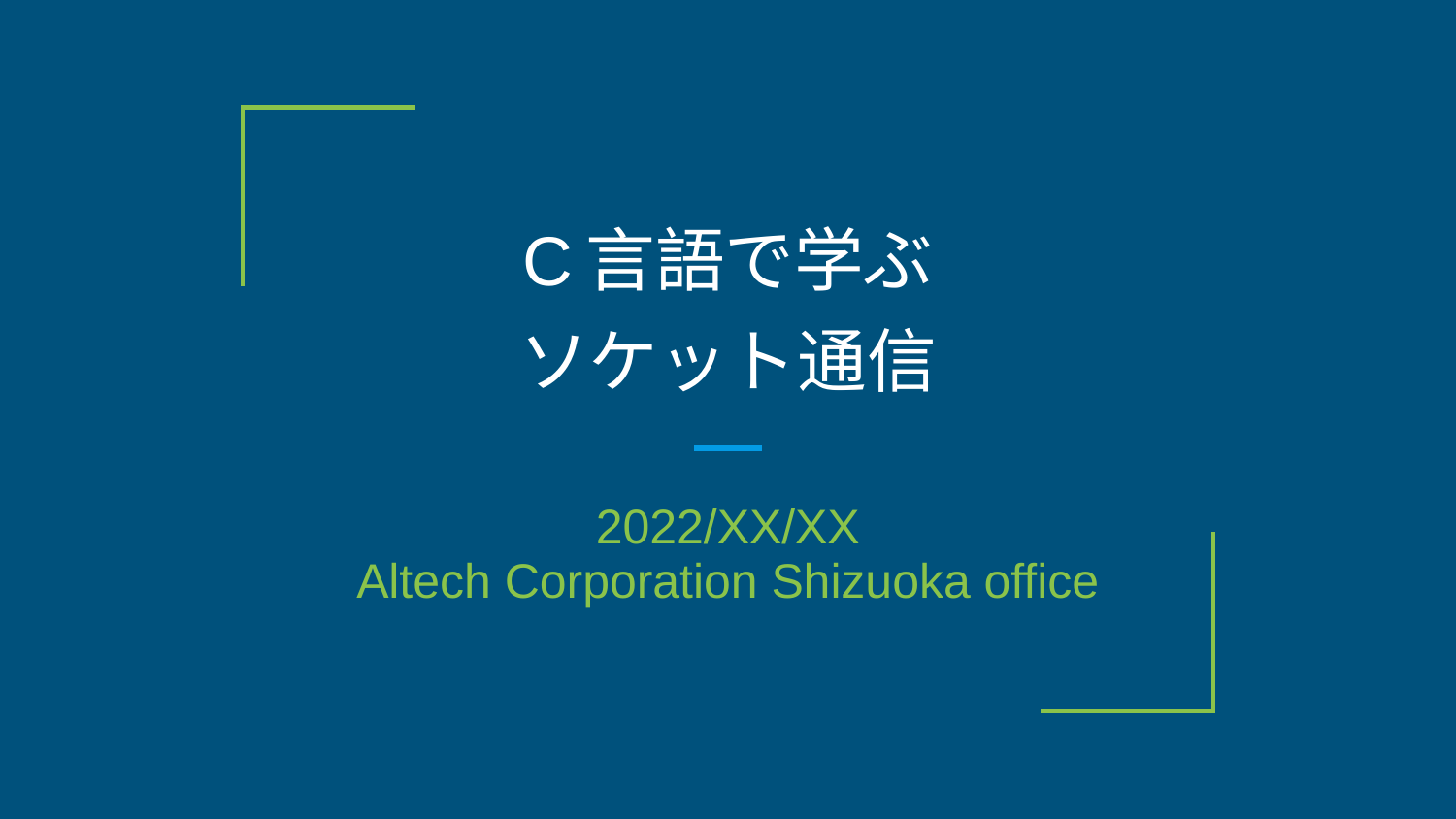

# C言語で学ぶ
ソケット通信
2022/XX/XX
Altech Corporation Shizuoka office